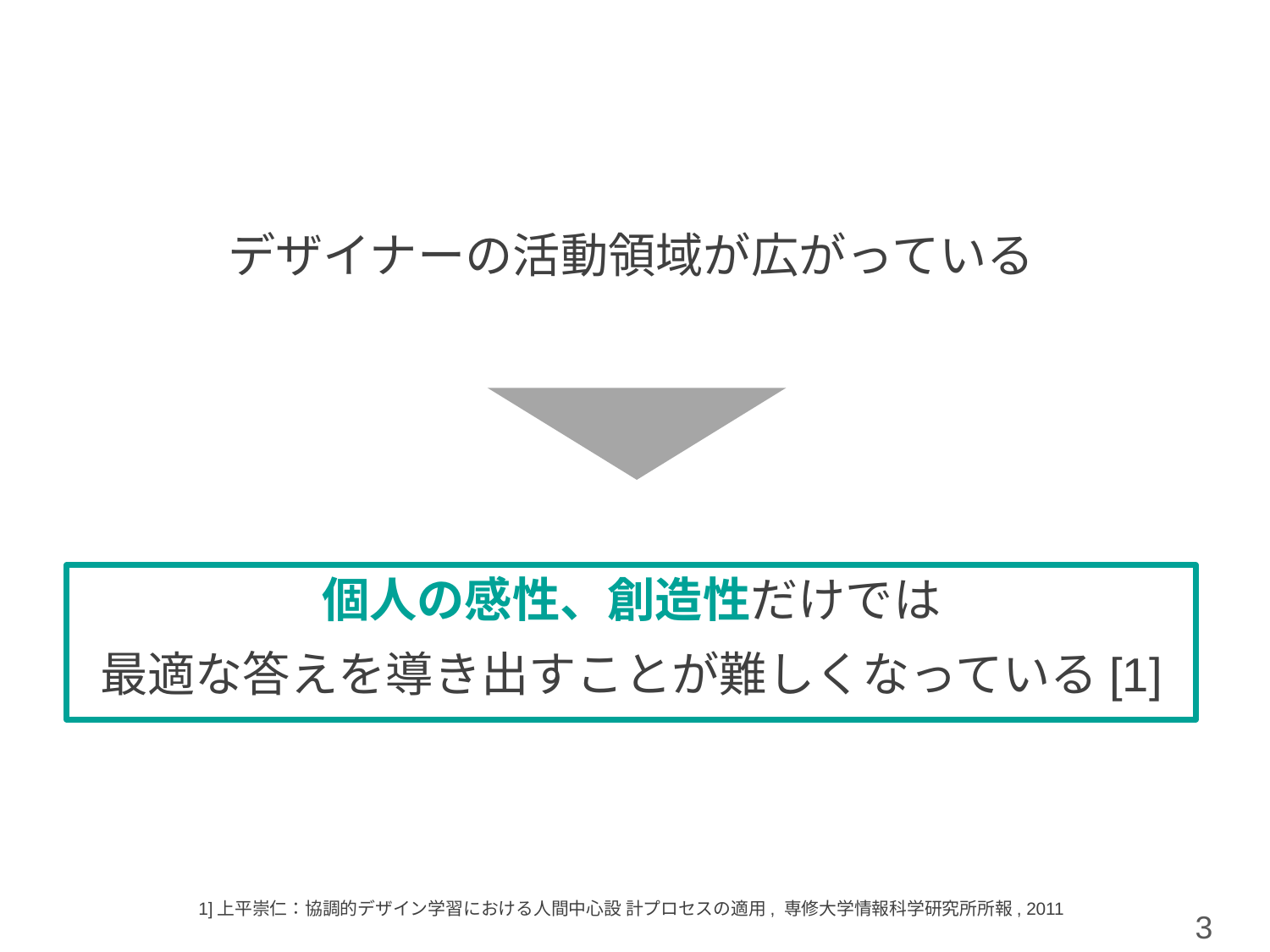

デザイナーの活動領域が広がっている

個人の感性、創造性だけでは
最適な答えを導き出すことが難しくなっている[1]
1]上平崇仁：協調的デザイン学習における人間中心設 計プロセスの適用, 専修大学情報科学研究所所報, 2011
3